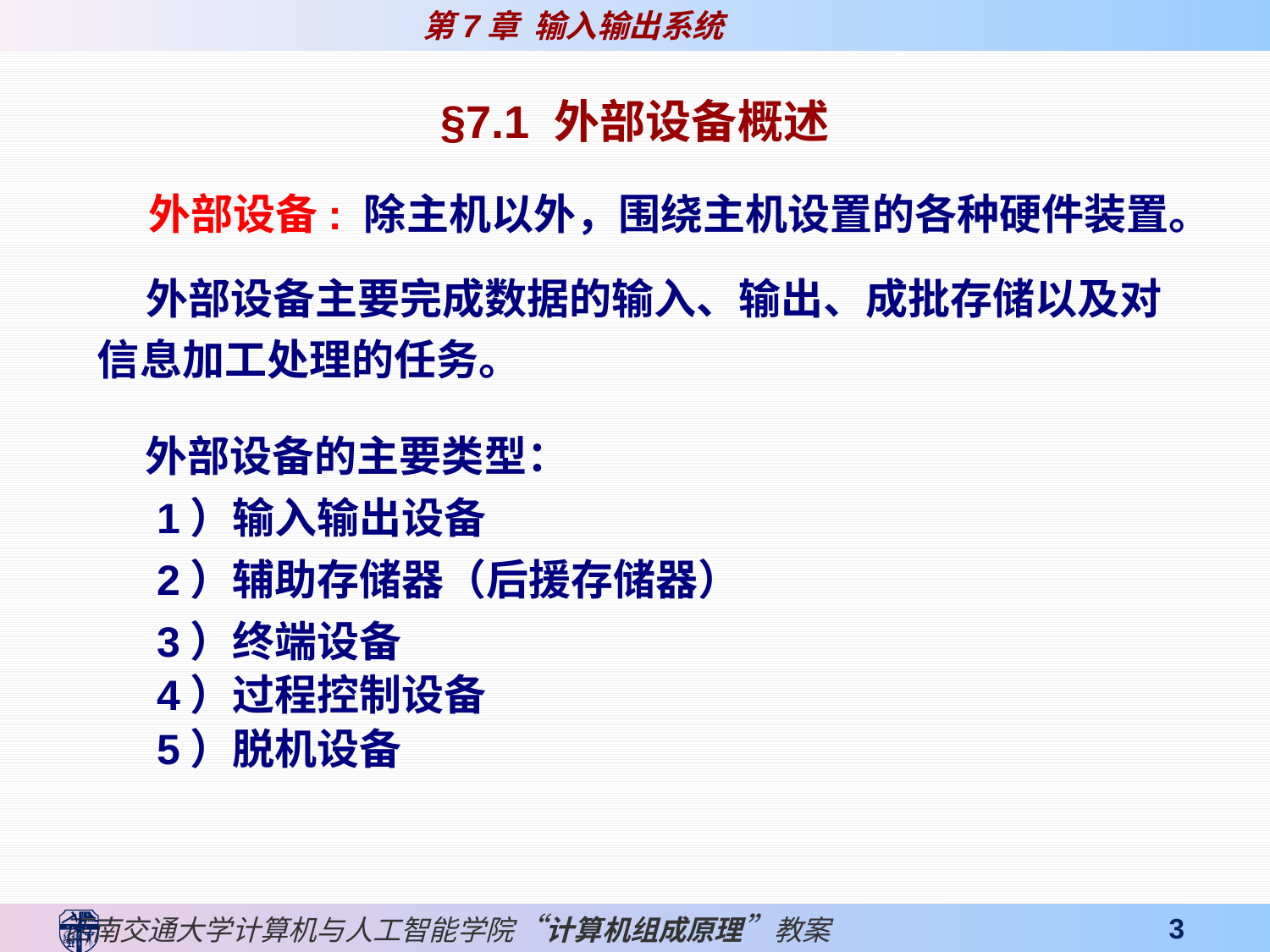

§7.1 外部设备概述
    外部设备: 除主机以外，围绕主机设置的各种硬件装置。
    外部设备主要完成数据的输入、输出、成批存储以及对信息加工处理的任务。
    外部设备的主要类型：
     1）输入输出设备
     2）辅助存储器（后援存储器）
     3）终端设备
     4）过程控制设备
     5）脱机设备